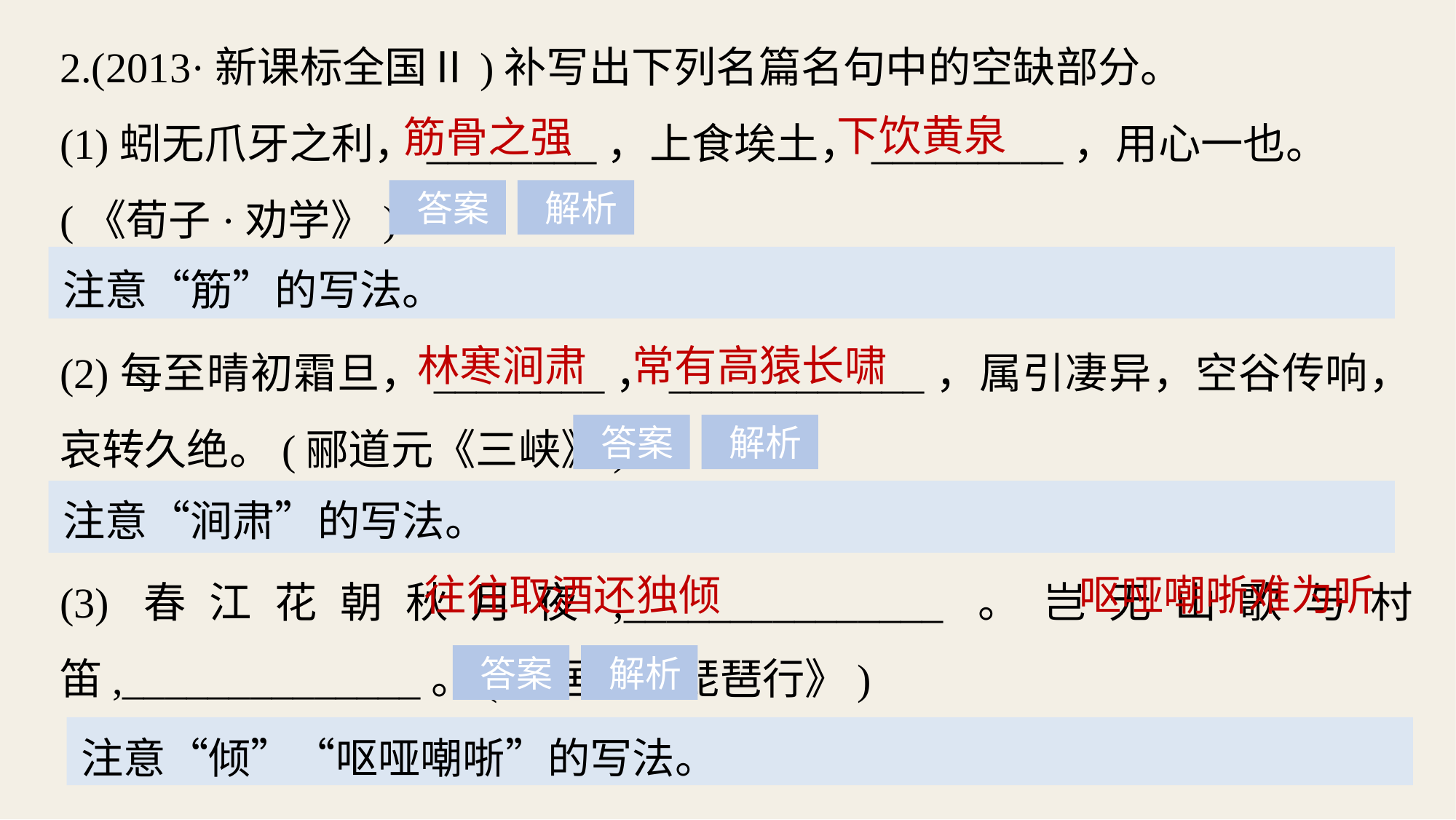

2.(2013·新课标全国Ⅱ)补写出下列名篇名句中的空缺部分。
(1)蚓无爪牙之利，________，上食埃土，_________，用心一也。
(《荀子·劝学》)

(2)每至晴初霜旦，________，____________，属引凄异，空谷传响，哀转久绝。(郦道元《三峡》)

(3)春江花朝秋月夜,_______________。岂无山歌与村笛,______________。(白居易《琵琶行》)
下饮黄泉
筋骨之强
 答案
 解析
注意“筋”的写法。

林寒涧肃
常有高猿长啸
 答案
 解析
注意“涧肃”的写法。

呕哑嘲哳难为听
往往取酒还独倾
 答案
 解析
注意“倾”“呕哑嘲哳”的写法。